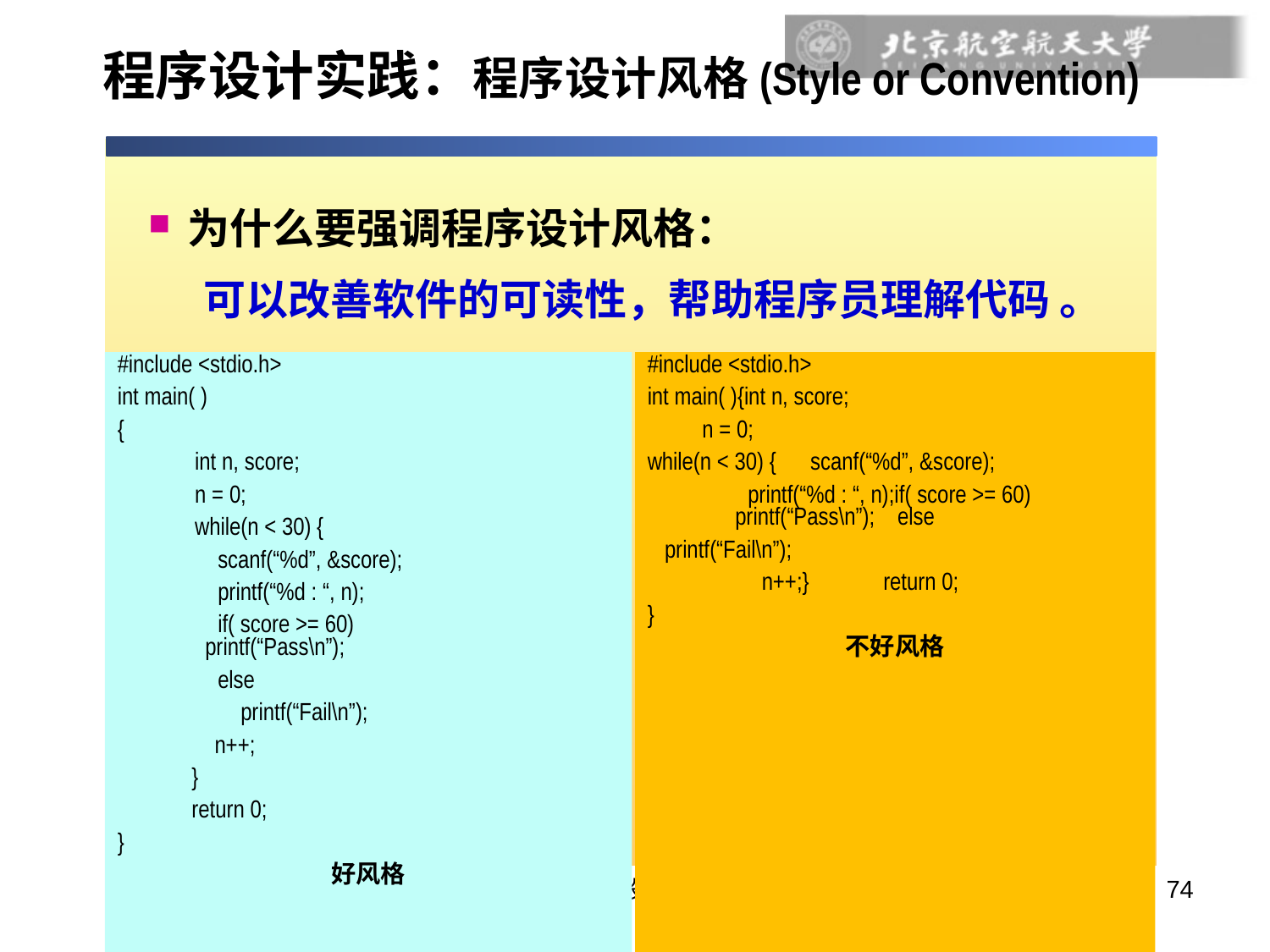

# 程序设计实践：程序设计风格(Style or Convention)
为什么要强调程序设计风格：
可以改善软件的可读性，帮助程序员理解代码 。
#include <stdio.h>
int main( )
{
    int n, score;
    n = 0;
    while(n < 30) {
        scanf(“%d”, &score);
        printf(“%d : “, n);
        if( score >= 60)
   printf(“Pass\n”);
        else
            printf(“Fail\n”);
                 n++;
             }
             return 0;
}
好风格
#include <stdio.h>
int main( ){int n, score;
n = 0;
while(n < 30) {      scanf(“%d”, &score);
        printf(“%d : “, n);if( score >= 60)
   printf(“Pass\n”);    else
   printf(“Fail\n”);
                    n++;}             return 0;
}
不好风格
C程序设计基础
74